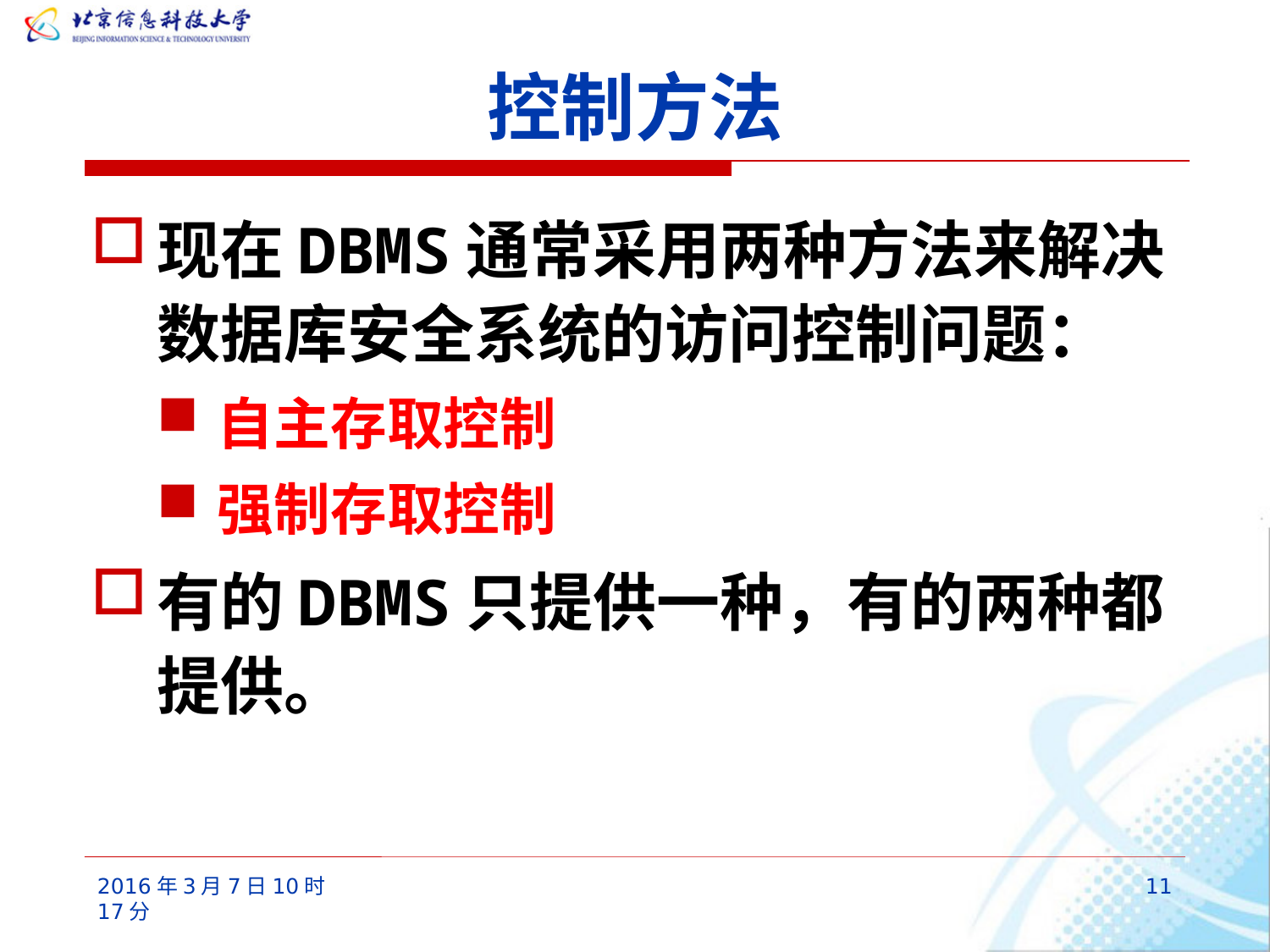

# 控制方法
现在DBMS通常采用两种方法来解决数据库安全系统的访问控制问题：
自主存取控制
强制存取控制
有的DBMS只提供一种，有的两种都提供。
2016年3月7日10时17分
11